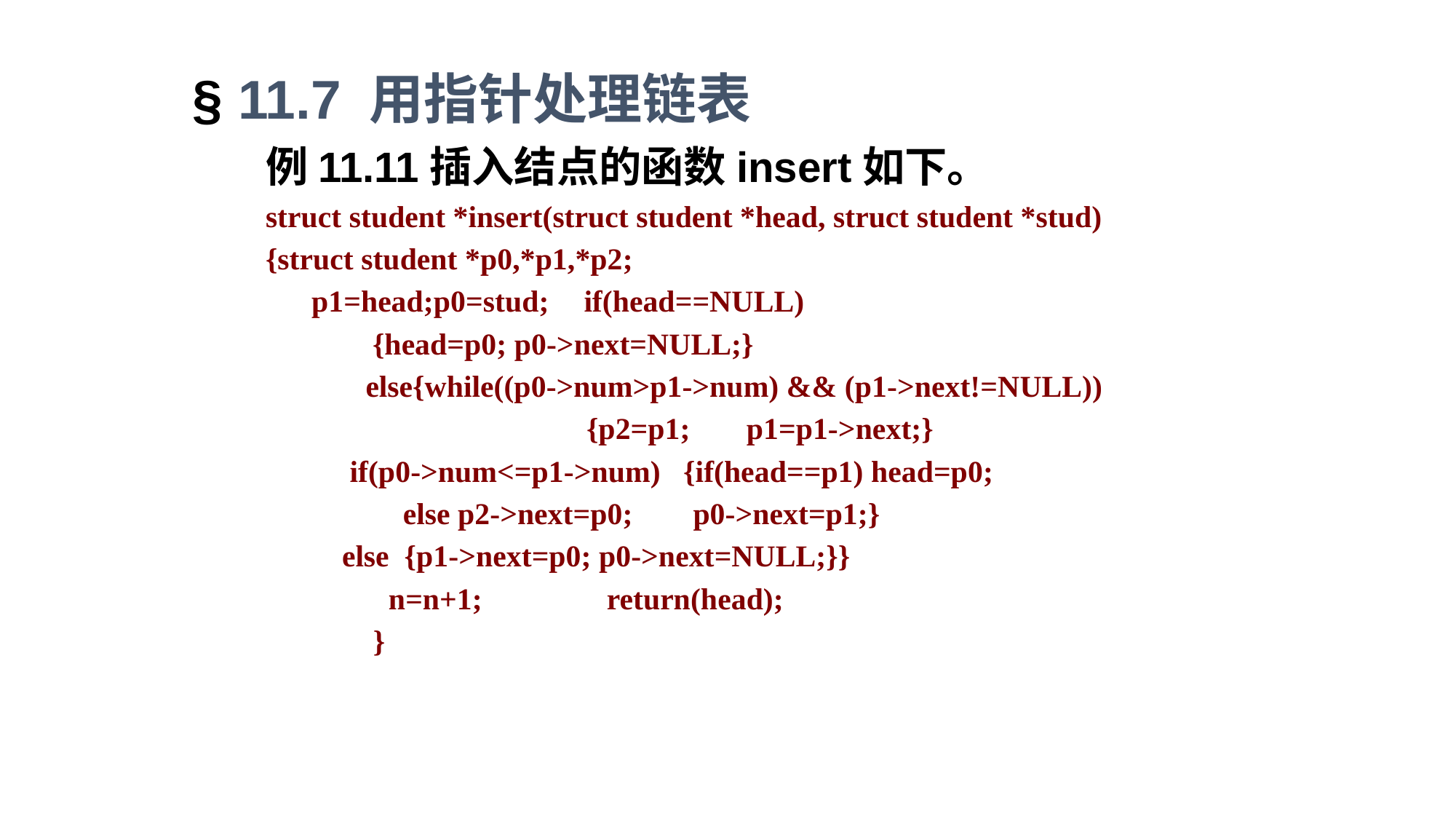

§ 11.7 用指针处理链表
例11.11插入结点的函数insert如下。
struct student *insert(struct student *head, struct student *stud)
{struct student *p0,*p1,*p2;
      p1=head;p0=stud;	if(head==NULL)
              {head=p0; p0->next=NULL;}
	else{while((p0->num>p1->num) && (p1->next!=NULL))
                                          {p2=p1;	       p1=p1->next;}
           if(p0->num<=p1->num)   {if(head==p1) head=p0;
                  else p2->next=p0;	p0->next=p1;}
          else  {p1->next=p0; p0->next=NULL;}}
	   n=n+1;	   return(head);
	 }